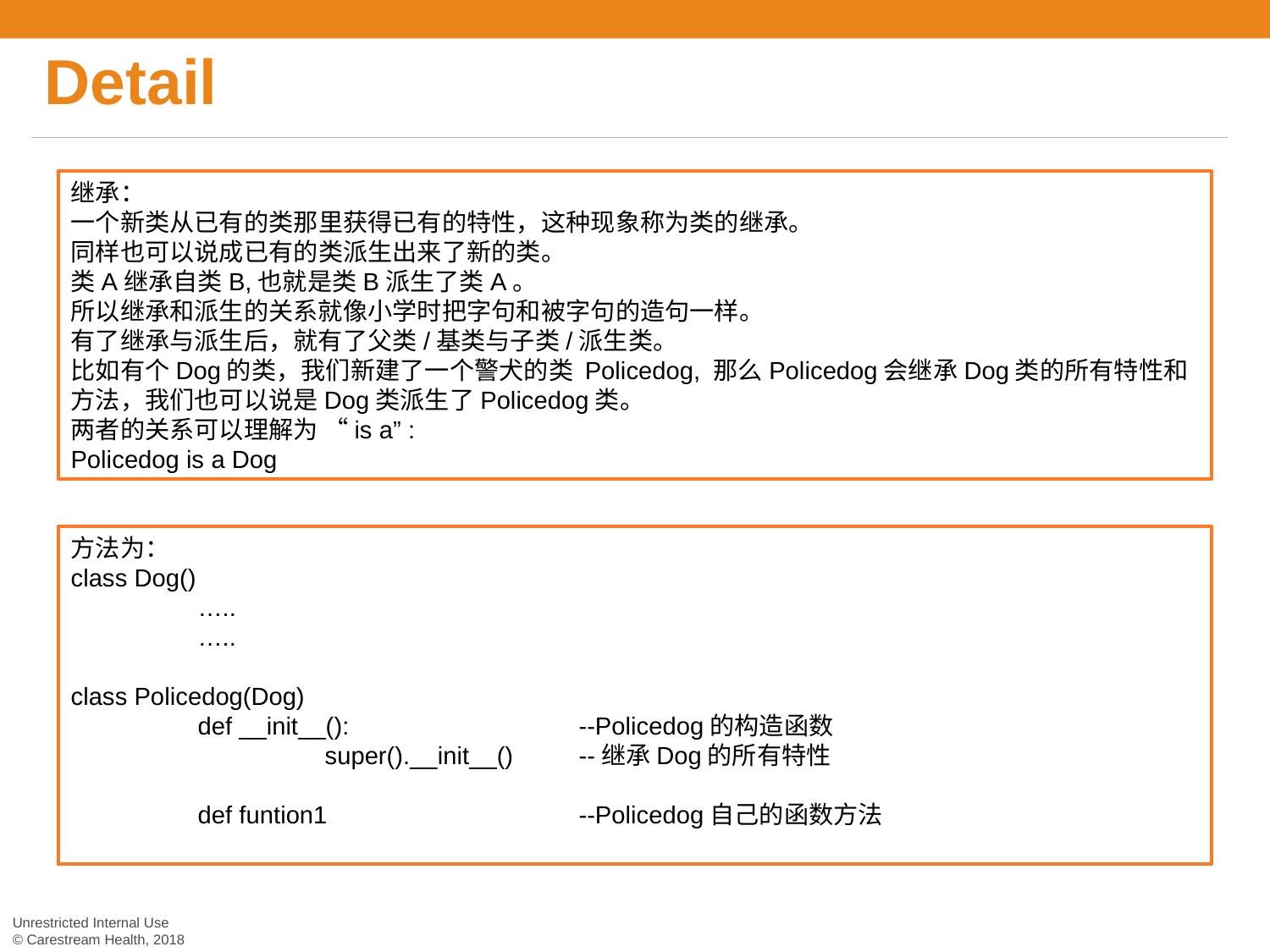

# Detail
继承：
一个新类从已有的类那里获得已有的特性，这种现象称为类的继承。
同样也可以说成已有的类派生出来了新的类。
类A继承自类B,也就是类B派生了类A。
所以继承和派生的关系就像小学时把字句和被字句的造句一样。
有了继承与派生后，就有了父类/基类与子类/派生类。
比如有个Dog的类，我们新建了一个警犬的类 Policedog, 那么Policedog会继承Dog类的所有特性和方法，我们也可以说是Dog类派生了Policedog类。
两者的关系可以理解为 “is a” :
Policedog is a Dog
方法为：
class Dog()
	…..
	…..

class Policedog(Dog)
	def __init__():     		--Policedog的构造函数
		super().__init__()	--继承Dog的所有特性

	def funtion1		--Policedog自己的函数方法

Unrestricted Internal Use
© Carestream Health, 2018